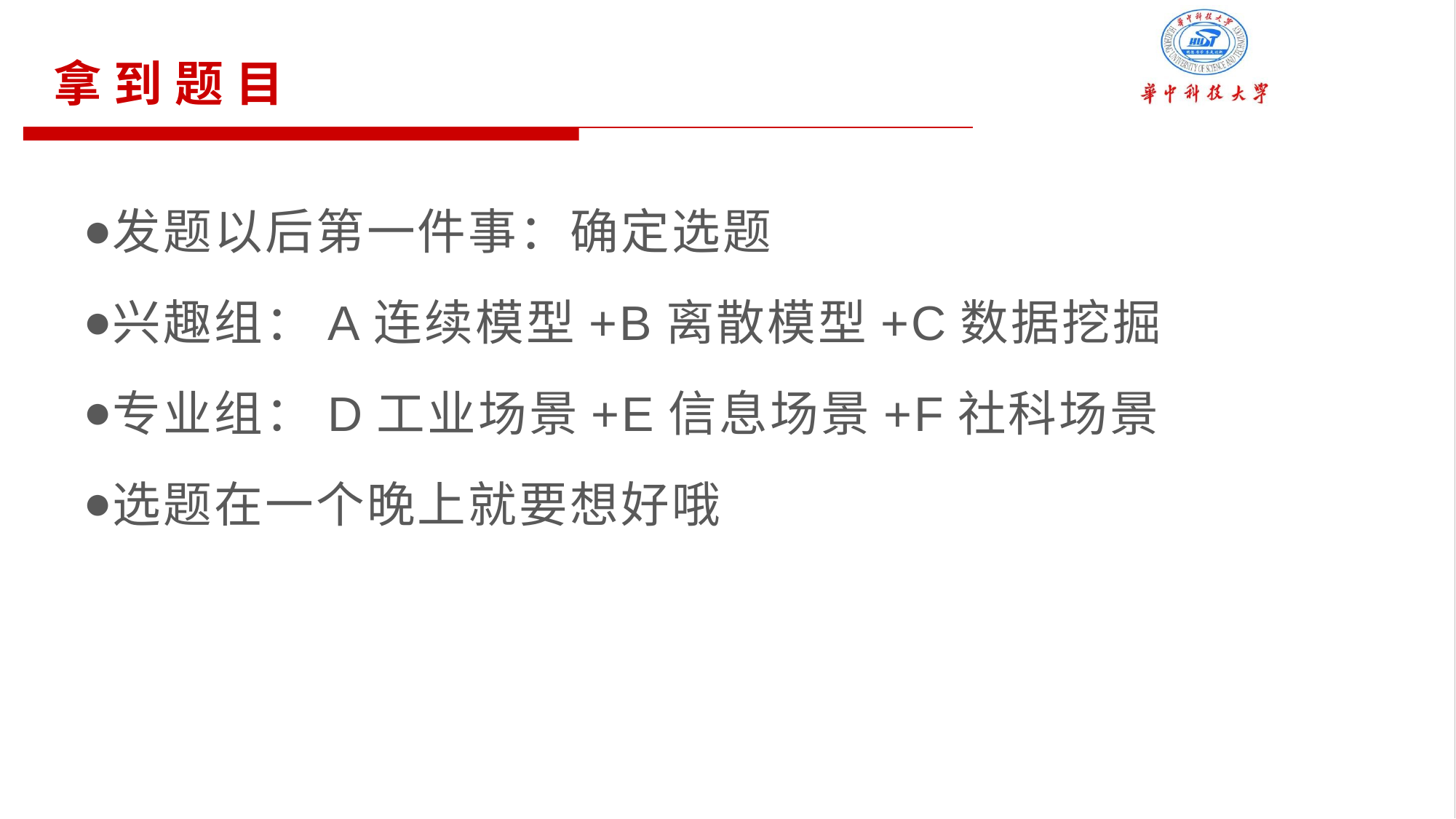

拿到题目

发题以后第一件事：确定选题
兴趣组：A连续模型+B离散模型+C数据挖掘
专业组：D工业场景+E信息场景+F社科场景
选题在一个晚上就要想好哦